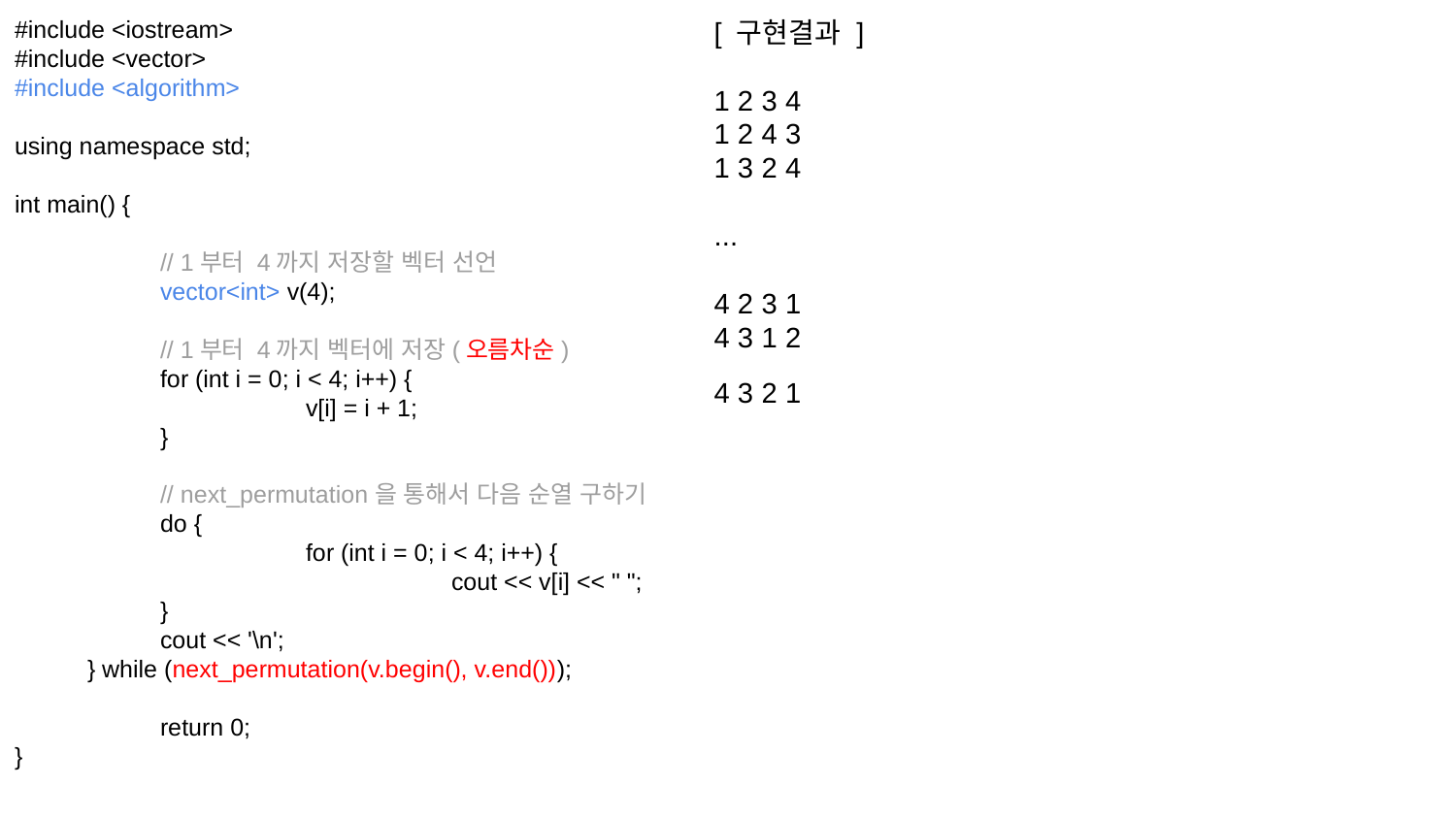

#include <iostream>
#include <vector>
#include <algorithm>

using namespace std;

int main() {

	// 1부터 4까지 저장할 벡터 선언
	vector<int> v(4);

	// 1부터 4까지 벡터에 저장(오름차순)
	for (int i = 0; i < 4; i++) {
		v[i] = i + 1;
	}

	// next_permutation을 통해서 다음 순열 구하기
	do {
		for (int i = 0; i < 4; i++) {
			cout << v[i] << " ";
}
cout << '\n';
} while (next_permutation(v.begin(), v.end()));

	return 0;
}
[ 구현결과 ]

1 2 3 4
1 2 4 3
1 3 2 4

...

4 2 3 1
4 3 1 2
4 3 2 1